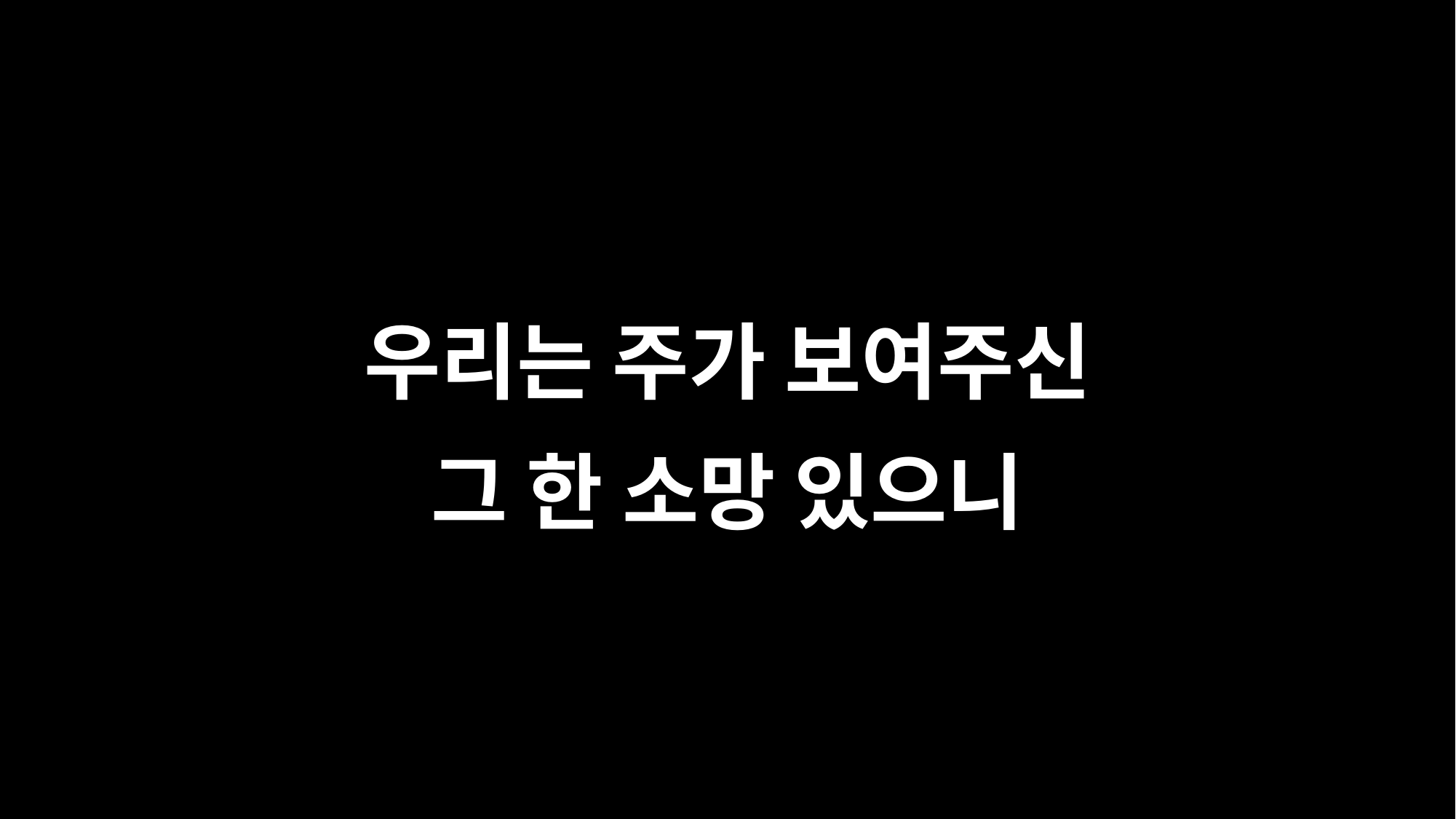

우리는 주가 보여주신
그 한 소망 있으니